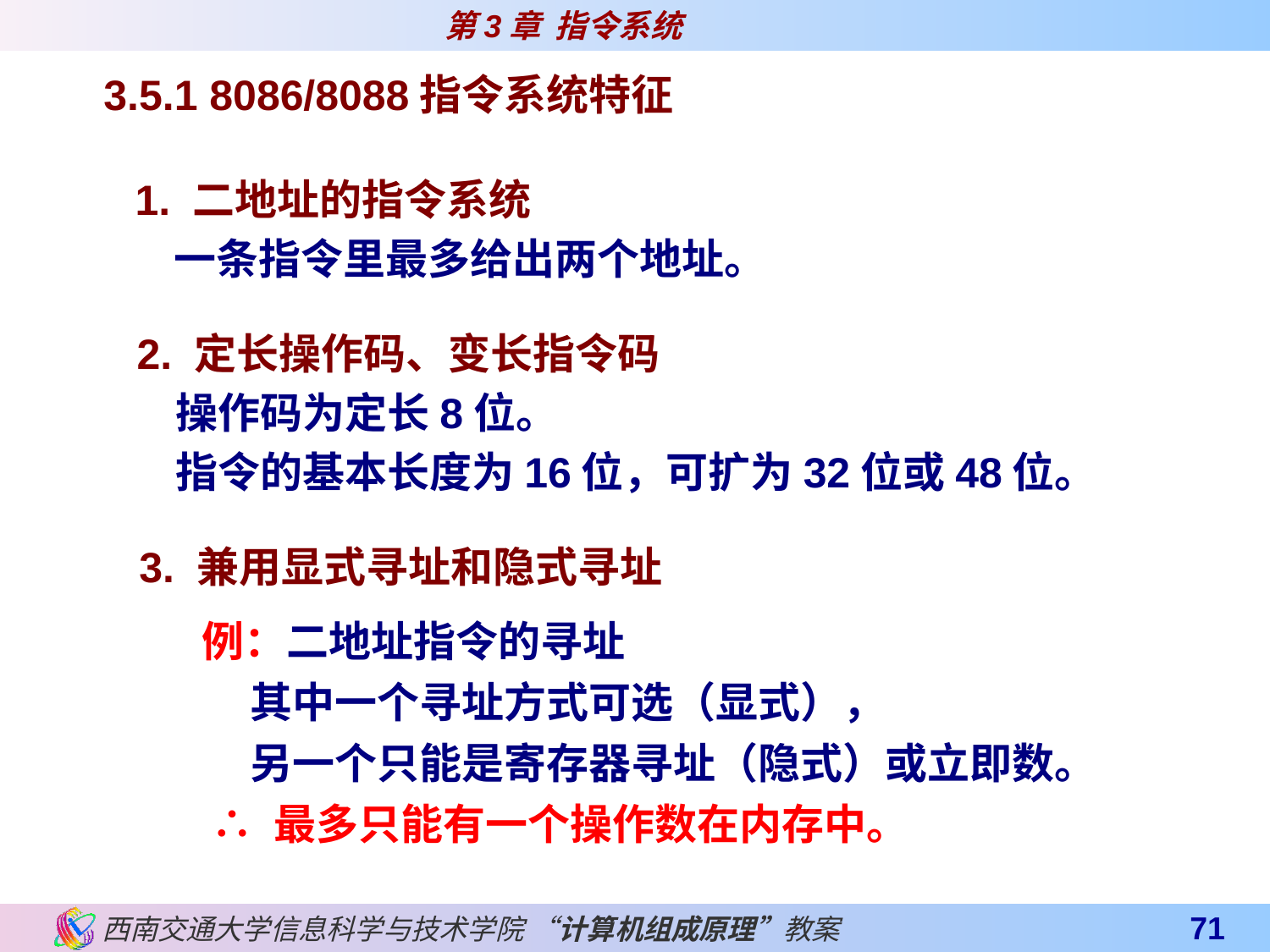

3.5.1 8086/8088指令系统特征
1. 二地址的指令系统
   一条指令里最多给出两个地址。
2. 定长操作码、变长指令码
   操作码为定长8位。
   指令的基本长度为16位，可扩为32位或48位。
3. 兼用显式寻址和隐式寻址
例：二地址指令的寻址
    其中一个寻址方式可选（显式），
    另一个只能是寄存器寻址（隐式）或立即数。
 ∴ 最多只能有一个操作数在内存中。